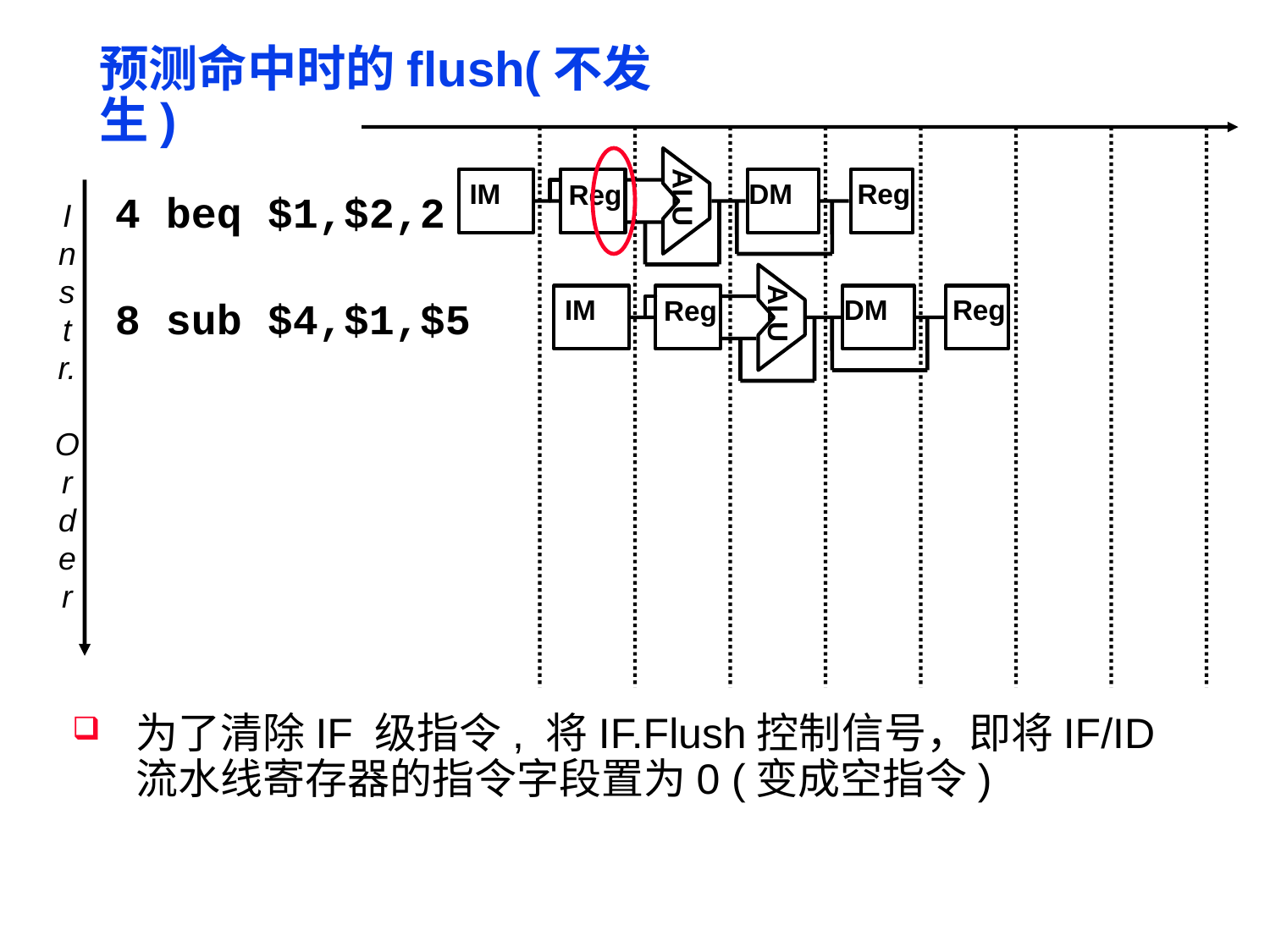

# 预测命中时的flush(不发生)

ALU

IM

DM
Reg
Reg

I
n
s
t
r.

O
r
d
e
r
4 beq $1,$2,2

ALU

IM

DM
Reg
Reg

8 sub $4,$1,$5
为了清除IF 级指令, 将IF.Flush控制信号，即将IF/ID流水线寄存器的指令字段置为0 (变成空指令)